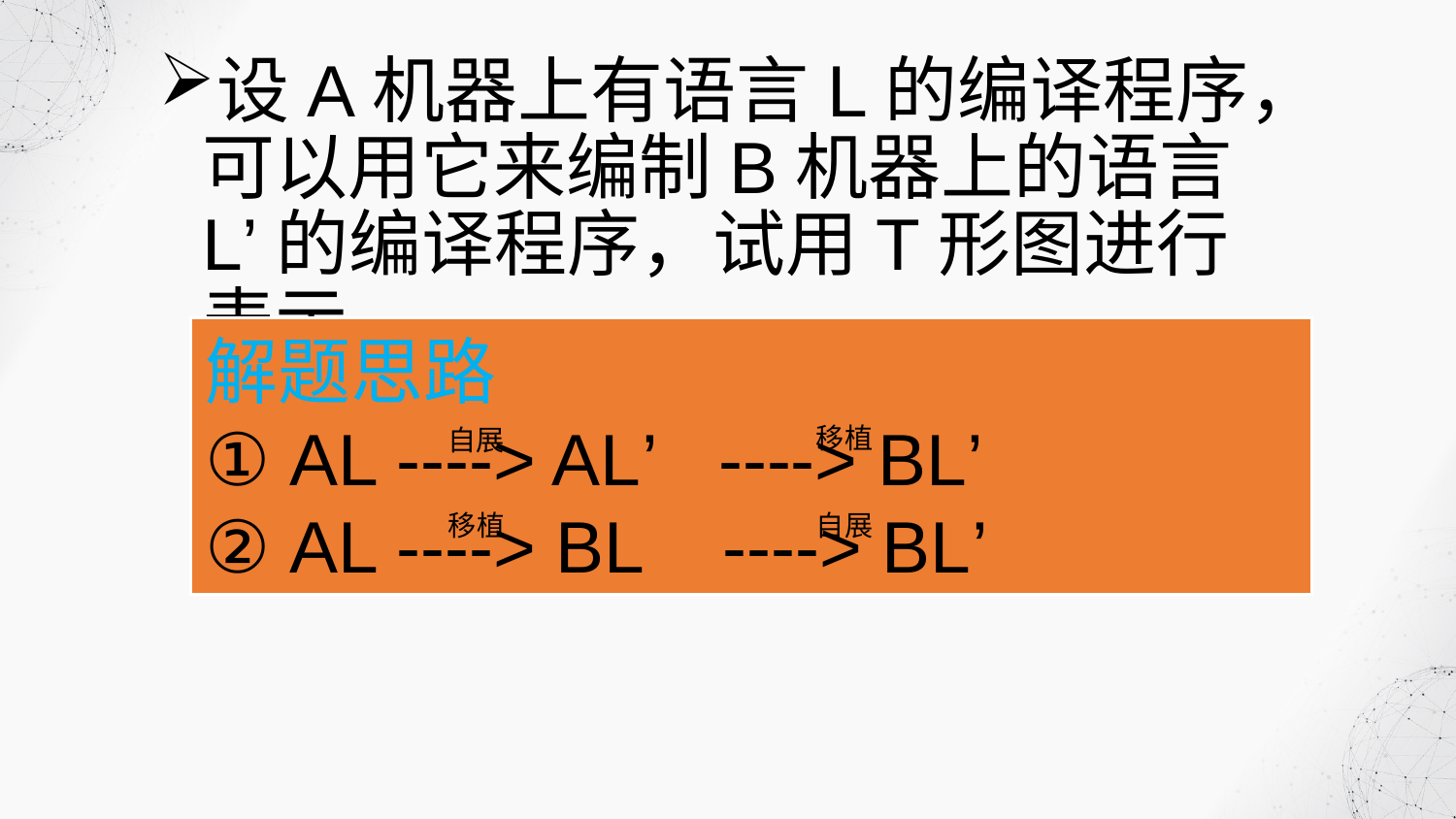

设A机器上有语言L的编译程序，可以用它来编制B机器上的语言L’的编译程序，试用T形图进行表示。
解题思路
① AL ----> AL’   ----> BL’
② AL ----> BL    ----> BL’
移植
自展
移植
自展